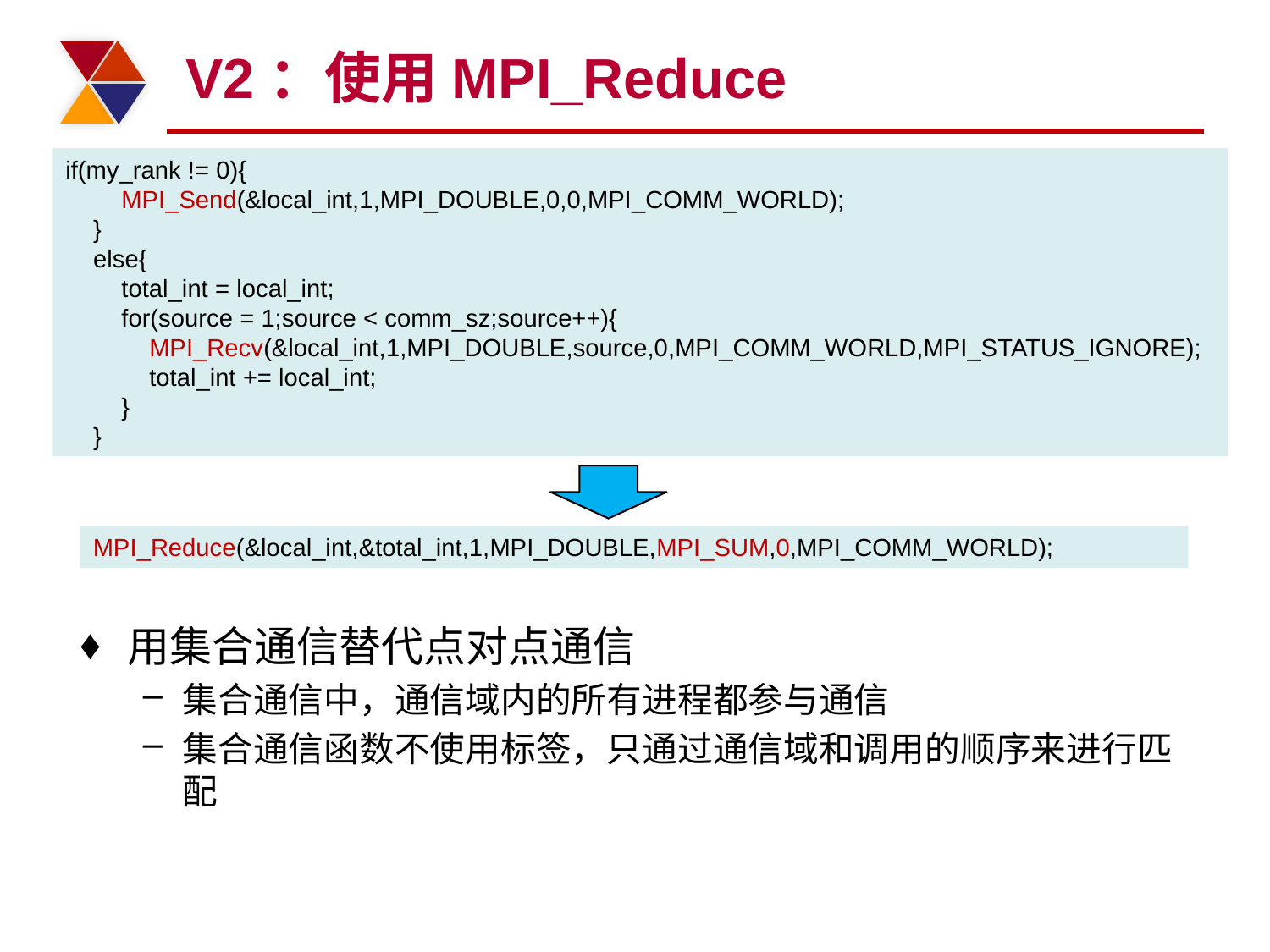

# V2：使用MPI_Reduce
if(my_rank != 0){
        MPI_Send(&local_int,1,MPI_DOUBLE,0,0,MPI_COMM_WORLD);
    }
    else{
        total_int = local_int;
        for(source = 1;source < comm_sz;source++){
            MPI_Recv(&local_int,1,MPI_DOUBLE,source,0,MPI_COMM_WORLD,MPI_STATUS_IGNORE);
            total_int += local_int;
        }
    }

MPI_Reduce(&local_int,&total_int,1,MPI_DOUBLE,MPI_SUM,0,MPI_COMM_WORLD);
用集合通信替代点对点通信
集合通信中，通信域内的所有进程都参与通信
集合通信函数不使用标签，只通过通信域和调用的顺序来进行匹配